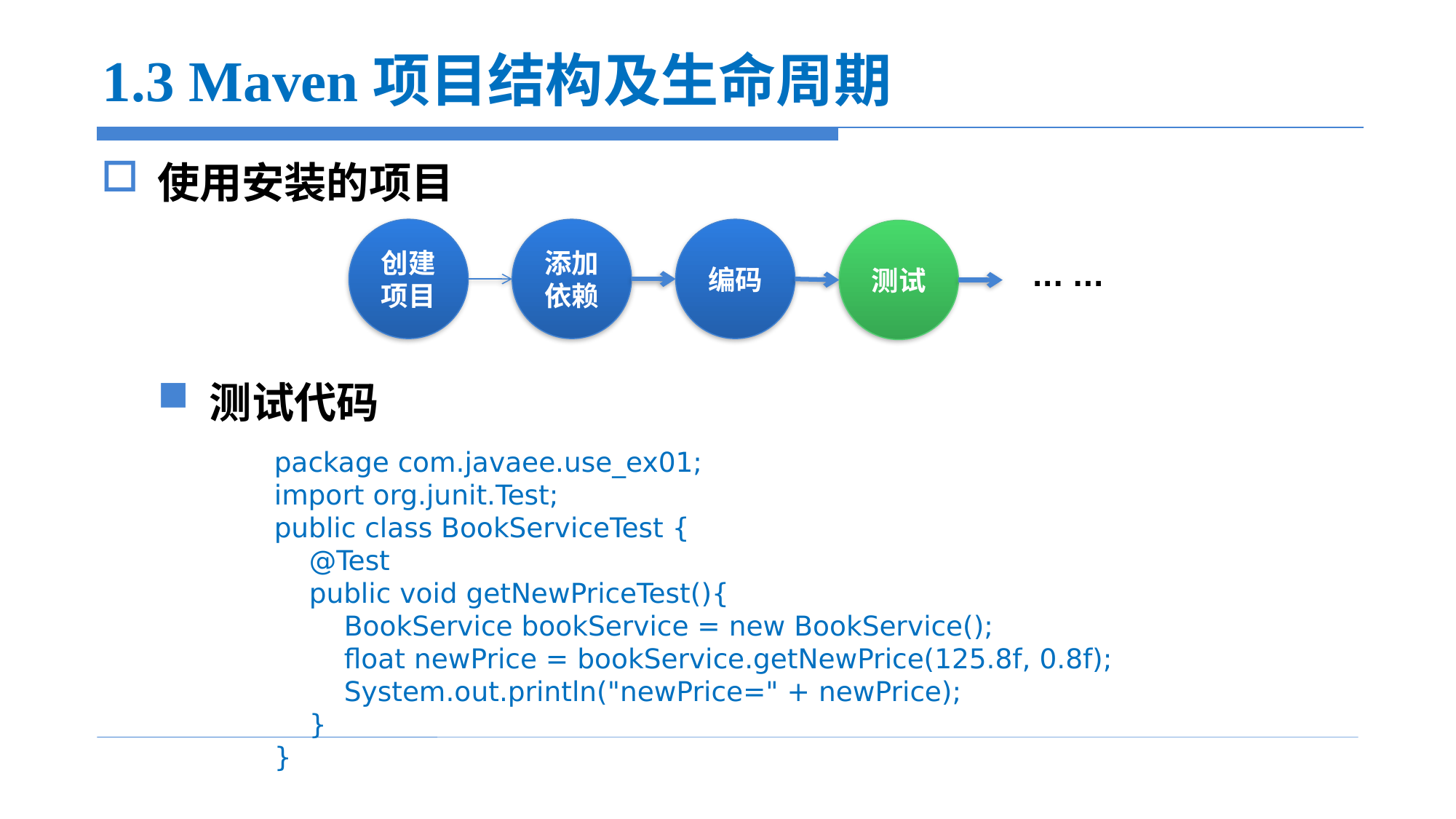

# 1.3 Maven项目结构及生命周期
使用安装的项目

测试代码
创建项目
添加依赖
编码
测试
... ...
package com.javaee.use_ex01;
import org.junit.Test;
public class BookServiceTest {
    @Test
    public void getNewPriceTest(){
        BookService bookService = new BookService();
        float newPrice = bookService.getNewPrice(125.8f, 0.8f);
        System.out.println("newPrice=" + newPrice);
    }
}
36